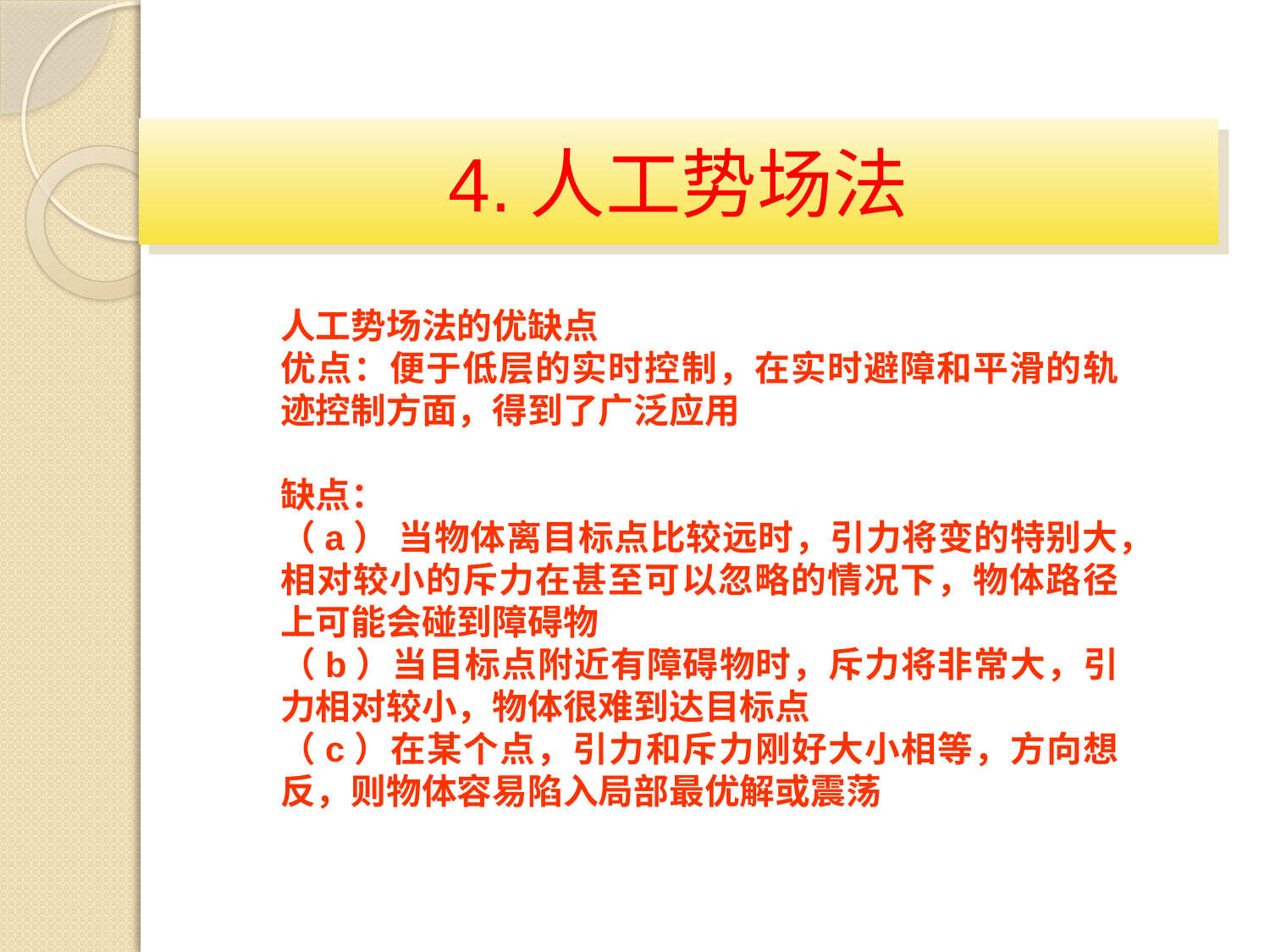

# 4.人工势场法
人工势场法的优缺点
优点：便于低层的实时控制，在实时避障和平滑的轨迹控制方面，得到了广泛应用

缺点：
（a） 当物体离目标点比较远时，引力将变的特别大，相对较小的斥力在甚至可以忽略的情况下，物体路径上可能会碰到障碍物
（b）当目标点附近有障碍物时，斥力将非常大，引力相对较小，物体很难到达目标点
（c）在某个点，引力和斥力刚好大小相等，方向想反，则物体容易陷入局部最优解或震荡